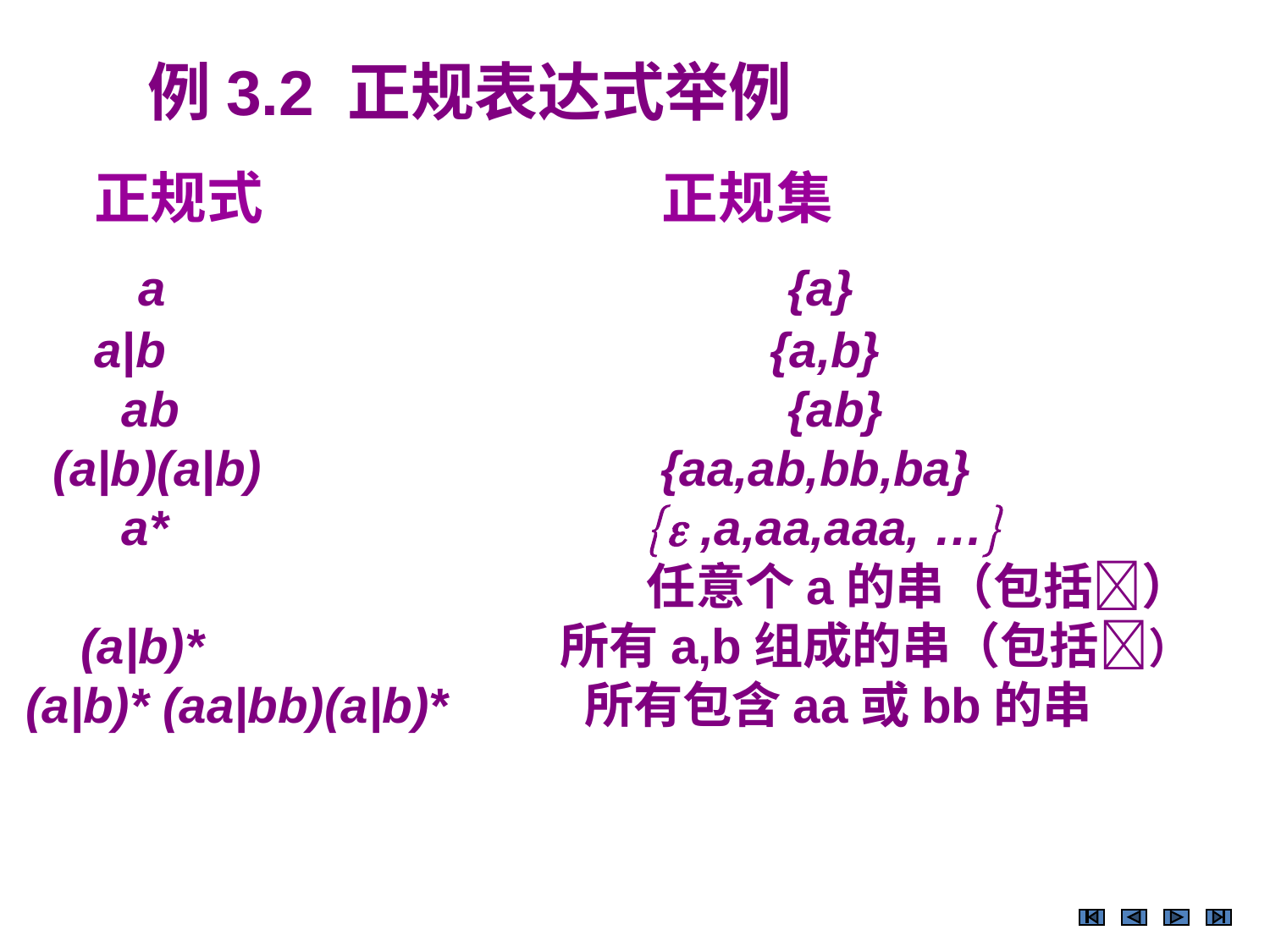

例3.2 正规表达式举例

    正规式                               正规集
	a					 {a}
      a|b     				         {a,b}
        ab					 {ab}
   (a|b)(a|b) 			 {aa,ab,bb,ba}
        a* 				{ε ,a,aa,aaa, …}
					任意个a的串（包括ε）
     (a|b)*                         所有a,b组成的串（包括ε）
 (a|b)* (aa|bb)(a|b)*         所有包含aa或bb的串